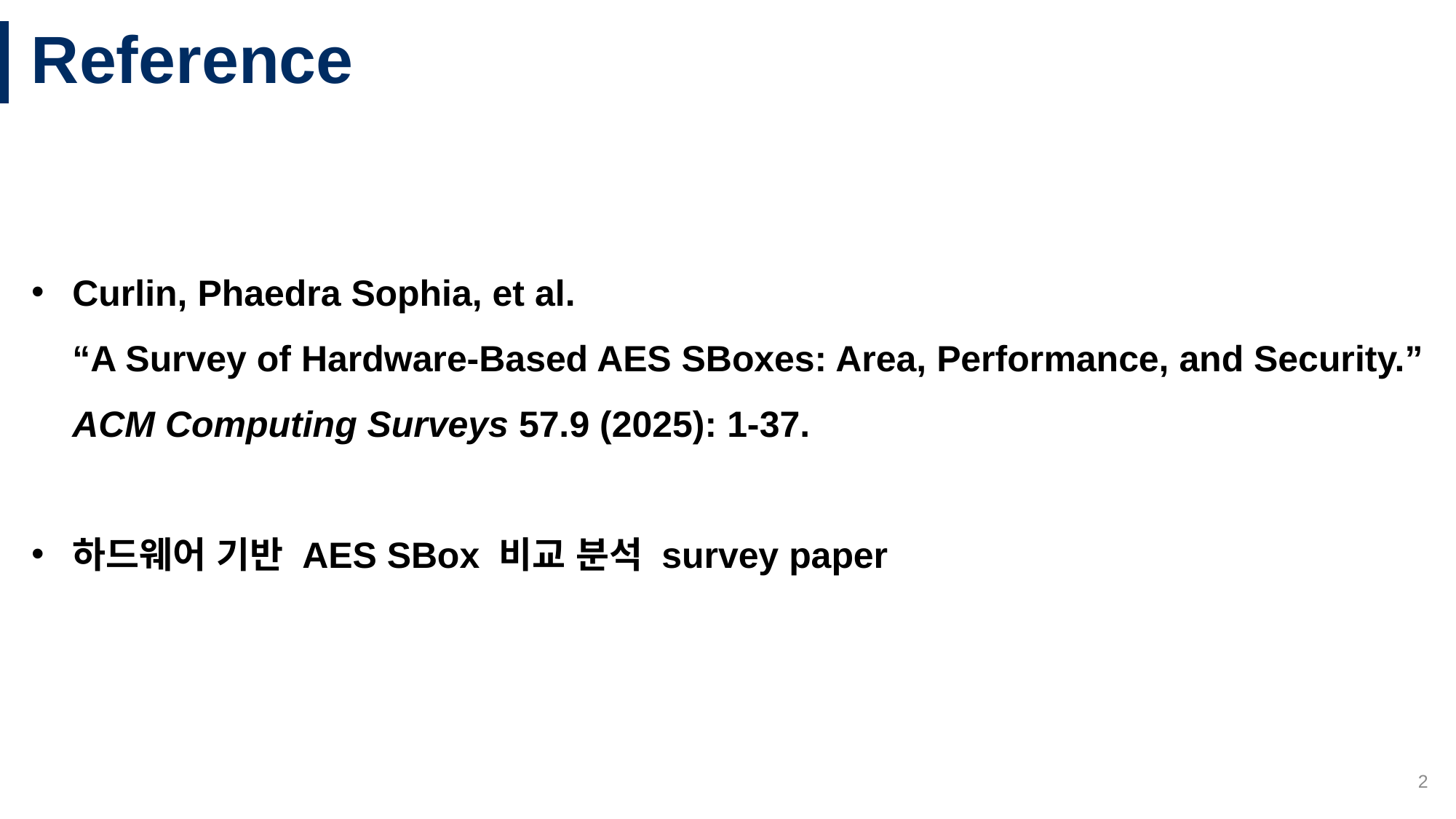

# Reference
Curlin, Phaedra Sophia, et al.
“A Survey of Hardware-Based AES SBoxes: Area, Performance, and Security.”
ACM Computing Surveys 57.9 (2025): 1-37.

하드웨어 기반 AES SBox 비교 분석 survey paper
2